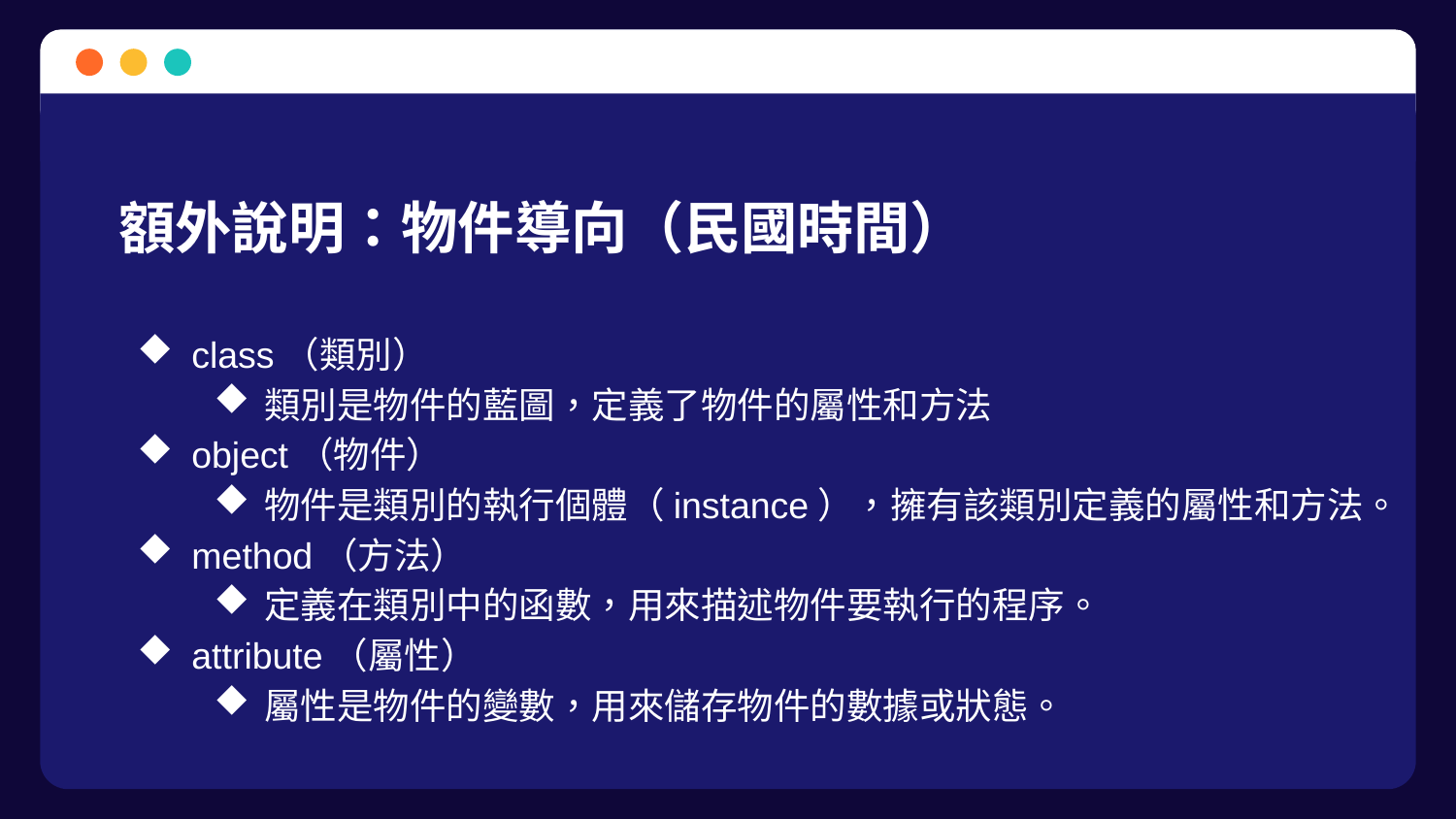

# 額外說明：物件導向（民國時間）
class（類別）
類別是物件的藍圖，定義了物件的屬性和方法
object（物件）
物件是類別的執行個體（instance），擁有該類別定義的屬性和方法。
method（方法）
定義在類別中的函數，用來描述物件要執行的程序。
attribute（屬性）
屬性是物件的變數，用來儲存物件的數據或狀態。